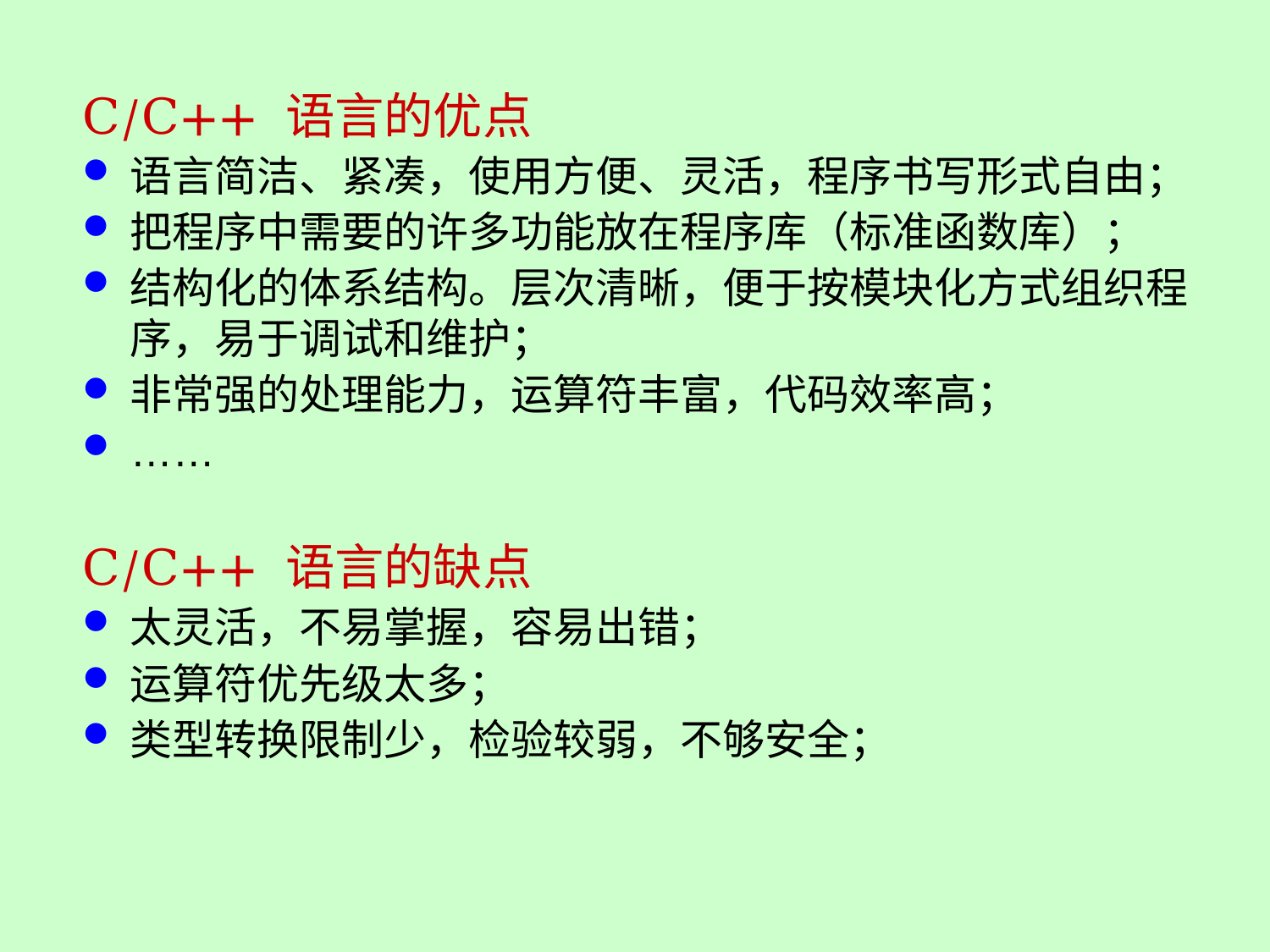

C/C++ 语言的优点
语言简洁、紧凑，使用方便、灵活，程序书写形式自由；
把程序中需要的许多功能放在程序库（标准函数库）；
结构化的体系结构。层次清晰，便于按模块化方式组织程序，易于调试和维护；
非常强的处理能力，运算符丰富，代码效率高；
……

C/C++ 语言的缺点
太灵活，不易掌握，容易出错；
运算符优先级太多；
类型转换限制少，检验较弱，不够安全；
28